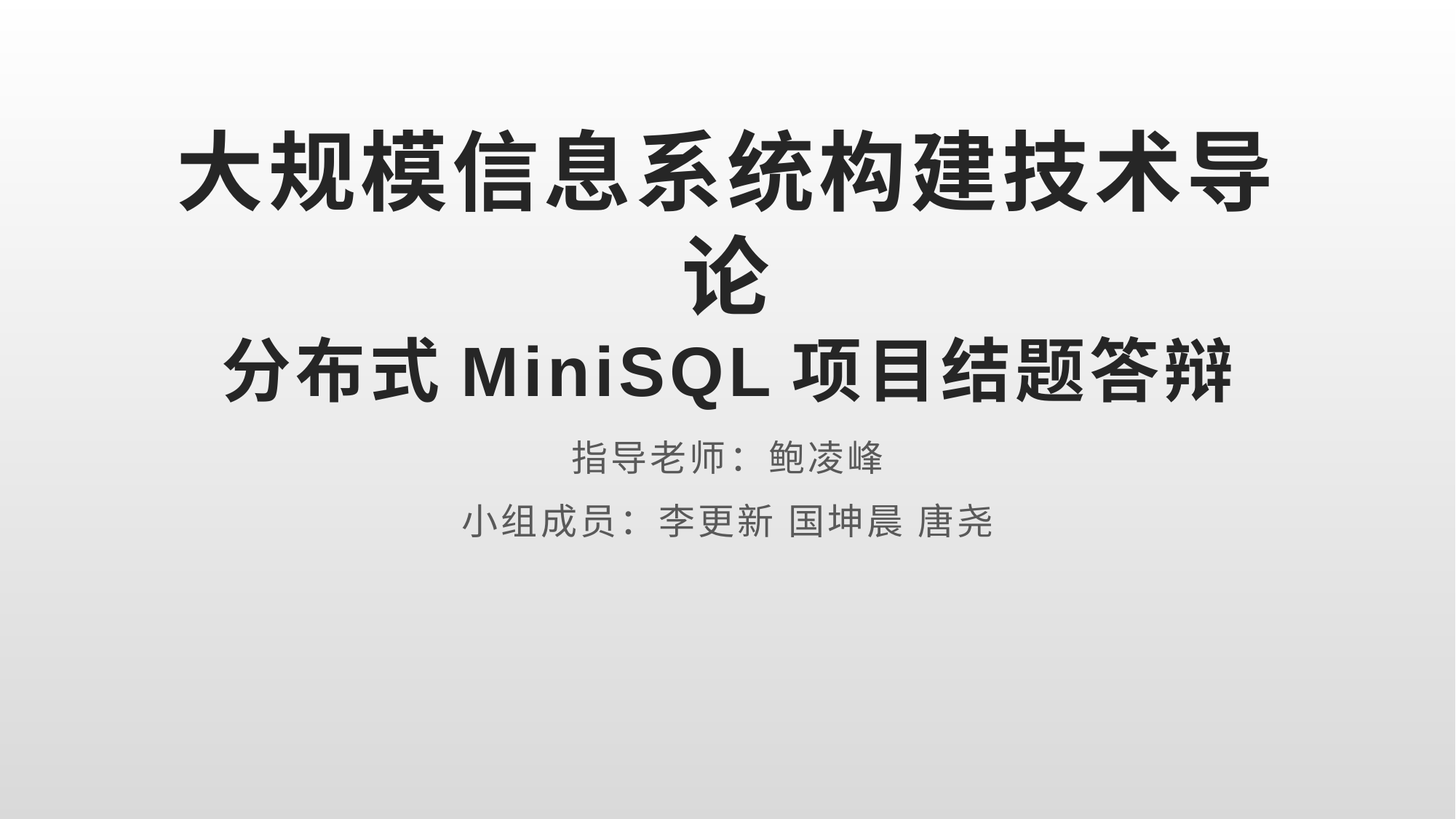

# 大规模信息系统构建技术导论 分布式MiniSQL项目结题答辩
指导老师：鲍凌峰
小组成员：李更新 国坤晨 唐尧